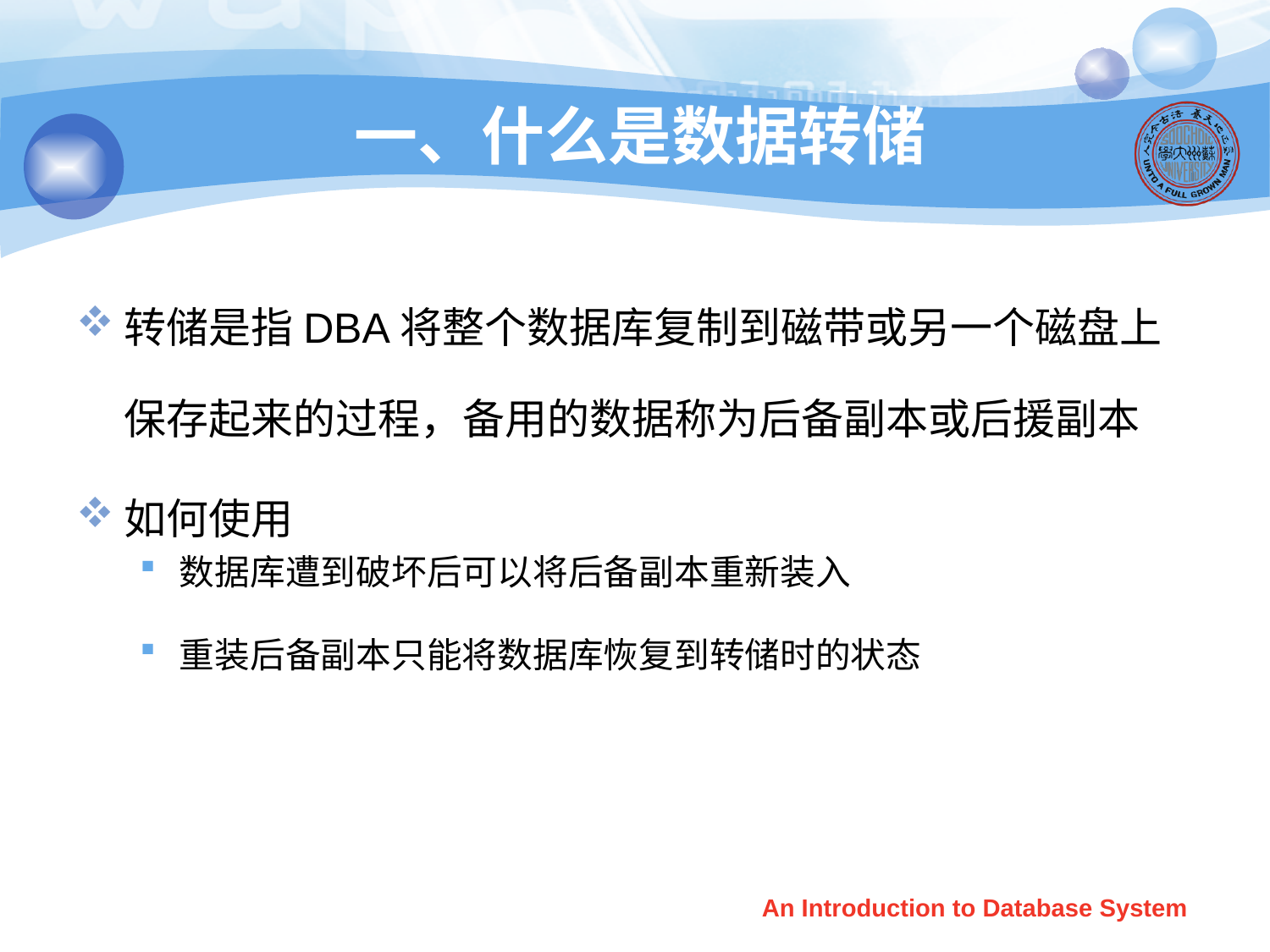

# 一、什么是数据转储
转储是指DBA将整个数据库复制到磁带或另一个磁盘上保存起来的过程，备用的数据称为后备副本或后援副本
如何使用
数据库遭到破坏后可以将后备副本重新装入
重装后备副本只能将数据库恢复到转储时的状态
An Introduction to Database System